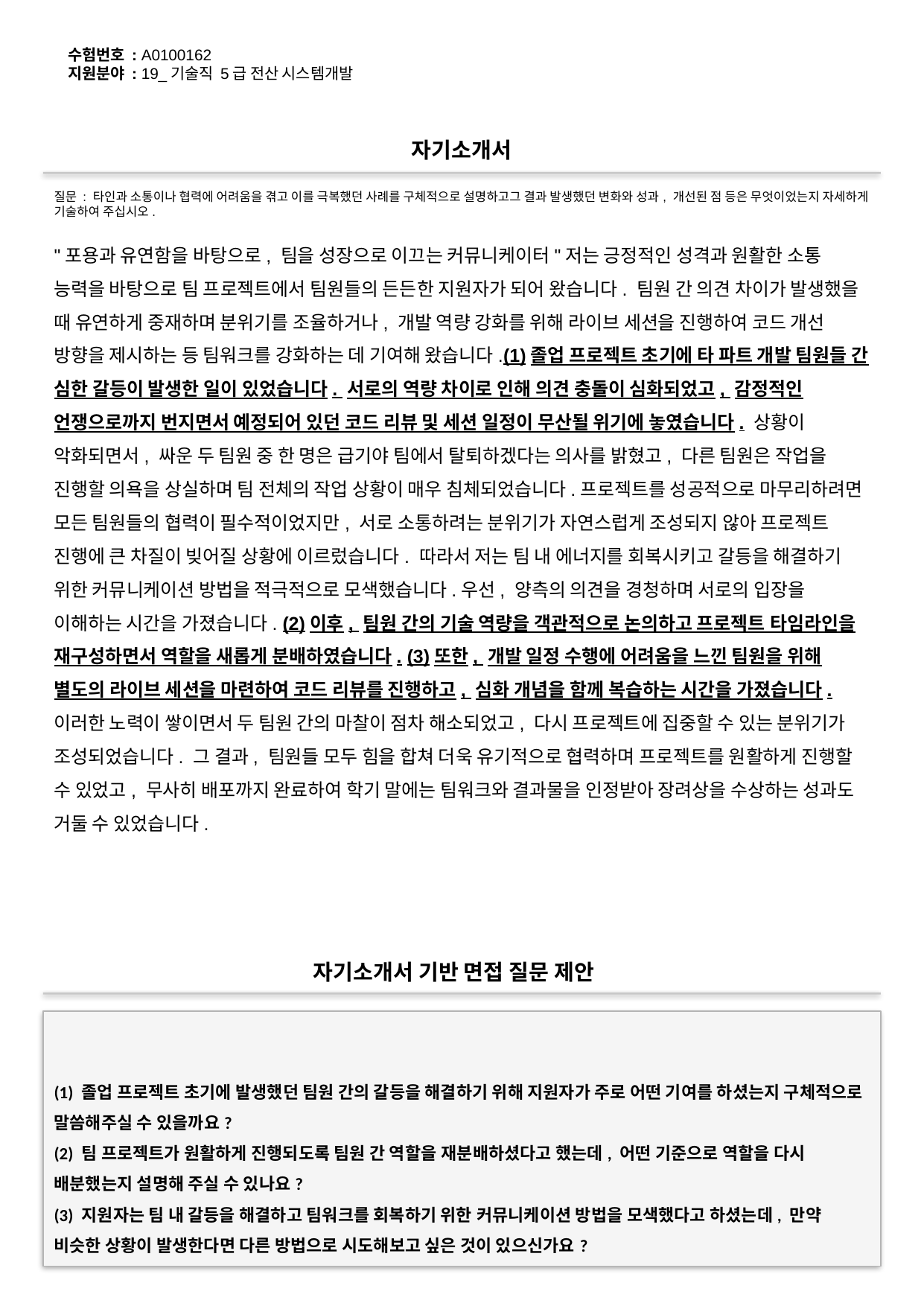

수험번호 : A0100162
지원분야 : 19_기술직 5급 전산 시스템개발
#

자기소개서

질문 : 타인과 소통이나 협력에 어려움을 겪고 이를 극복했던 사례를 구체적으로 설명하고그 결과 발생했던 변화와 성과, 개선된 점 등은 무엇이었는지 자세하게 기술하여 주십시오.

"포용과 유연함을 바탕으로, 팀을 성장으로 이끄는 커뮤니케이터"저는 긍정적인 성격과 원활한 소통 능력을 바탕으로 팀 프로젝트에서 팀원들의 든든한 지원자가 되어 왔습니다. 팀원 간 의견 차이가 발생했을 때 유연하게 중재하며 분위기를 조율하거나, 개발 역량 강화를 위해 라이브 세션을 진행하여 코드 개선 방향을 제시하는 등 팀워크를 강화하는 데 기여해 왔습니다.(1)졸업 프로젝트 초기에 타 파트 개발 팀원들 간 심한 갈등이 발생한 일이 있었습니다. 서로의 역량 차이로 인해 의견 충돌이 심화되었고, 감정적인 언쟁으로까지 번지면서 예정되어 있던 코드 리뷰 및 세션 일정이 무산될 위기에 놓였습니다. 상황이 악화되면서, 싸운 두 팀원 중 한 명은 급기야 팀에서 탈퇴하겠다는 의사를 밝혔고, 다른 팀원은 작업을 진행할 의욕을 상실하며 팀 전체의 작업 상황이 매우 침체되었습니다.프로젝트를 성공적으로 마무리하려면 모든 팀원들의 협력이 필수적이었지만, 서로 소통하려는 분위기가 자연스럽게 조성되지 않아 프로젝트 진행에 큰 차질이 빚어질 상황에 이르렀습니다. 따라서 저는 팀 내 에너지를 회복시키고 갈등을 해결하기 위한 커뮤니케이션 방법을 적극적으로 모색했습니다.우선, 양측의 의견을 경청하며 서로의 입장을 이해하는 시간을 가졌습니다. (2)이후, 팀원 간의 기술 역량을 객관적으로 논의하고 프로젝트 타임라인을 재구성하면서 역할을 새롭게 분배하였습니다. (3)또한, 개발 일정 수행에 어려움을 느낀 팀원을 위해 별도의 라이브 세션을 마련하여 코드 리뷰를 진행하고, 심화 개념을 함께 복습하는 시간을 가졌습니다.이러한 노력이 쌓이면서 두 팀원 간의 마찰이 점차 해소되었고, 다시 프로젝트에 집중할 수 있는 분위기가 조성되었습니다. 그 결과, 팀원들 모두 힘을 합쳐 더욱 유기적으로 협력하며 프로젝트를 원활하게 진행할 수 있었고, 무사히 배포까지 완료하여 학기 말에는 팀워크와 결과물을 인정받아 장려상을 수상하는 성과도 거둘 수 있었습니다.

자기소개서 기반 면접 질문 제안

(1) 졸업 프로젝트 초기에 발생했던 팀원 간의 갈등을 해결하기 위해 지원자가 주로 어떤 기여를 하셨는지 구체적으로 말씀해주실 수 있을까요?
(2) 팀 프로젝트가 원활하게 진행되도록 팀원 간 역할을 재분배하셨다고 했는데, 어떤 기준으로 역할을 다시 배분했는지 설명해 주실 수 있나요?
(3) 지원자는 팀 내 갈등을 해결하고 팀워크를 회복하기 위한 커뮤니케이션 방법을 모색했다고 하셨는데, 만약 비슷한 상황이 발생한다면 다른 방법으로 시도해보고 싶은 것이 있으신가요?